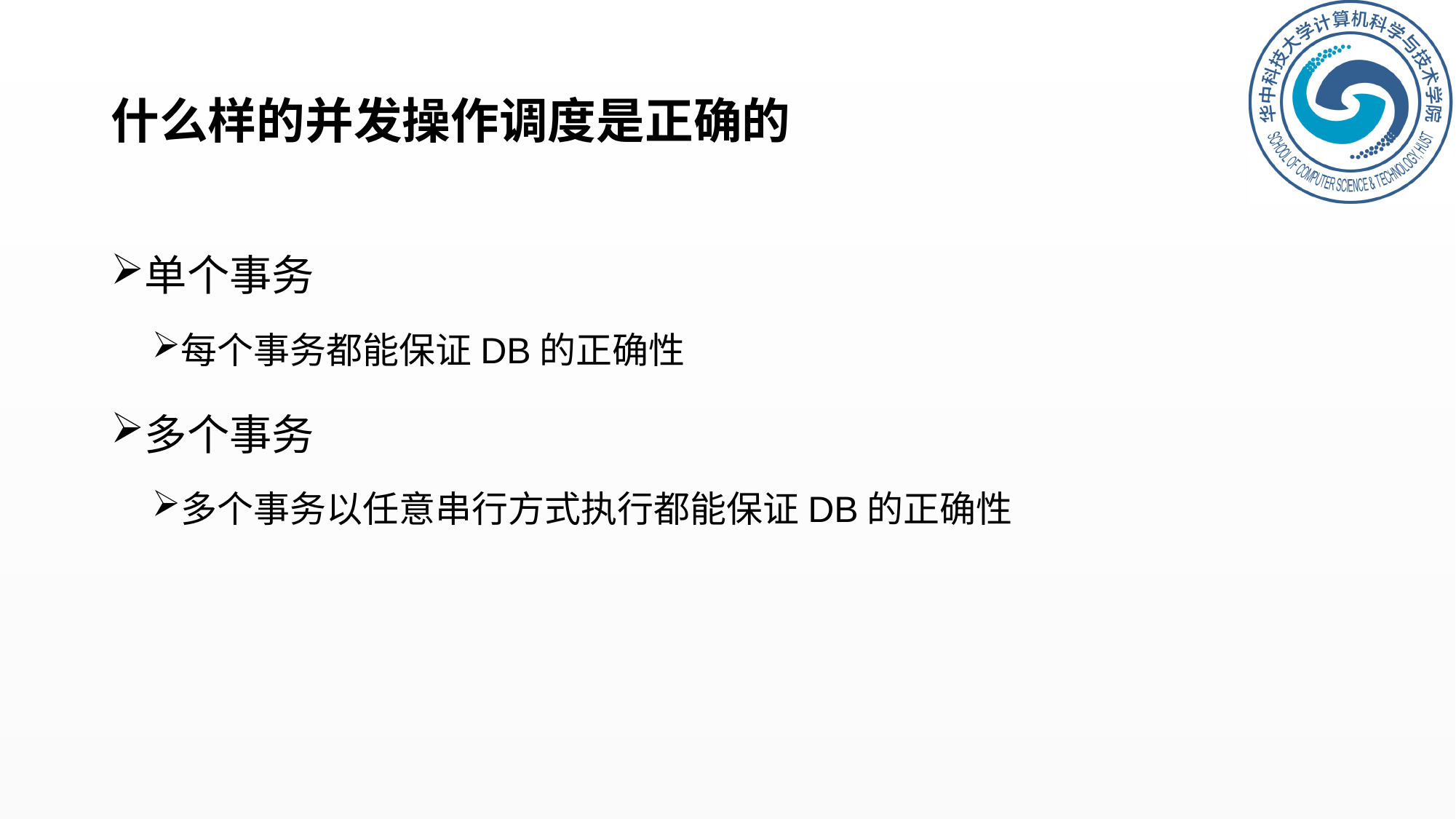

# 什么样的并发操作调度是正确的
单个事务
每个事务都能保证DB的正确性
多个事务
多个事务以任意串行方式执行都能保证DB的正确性